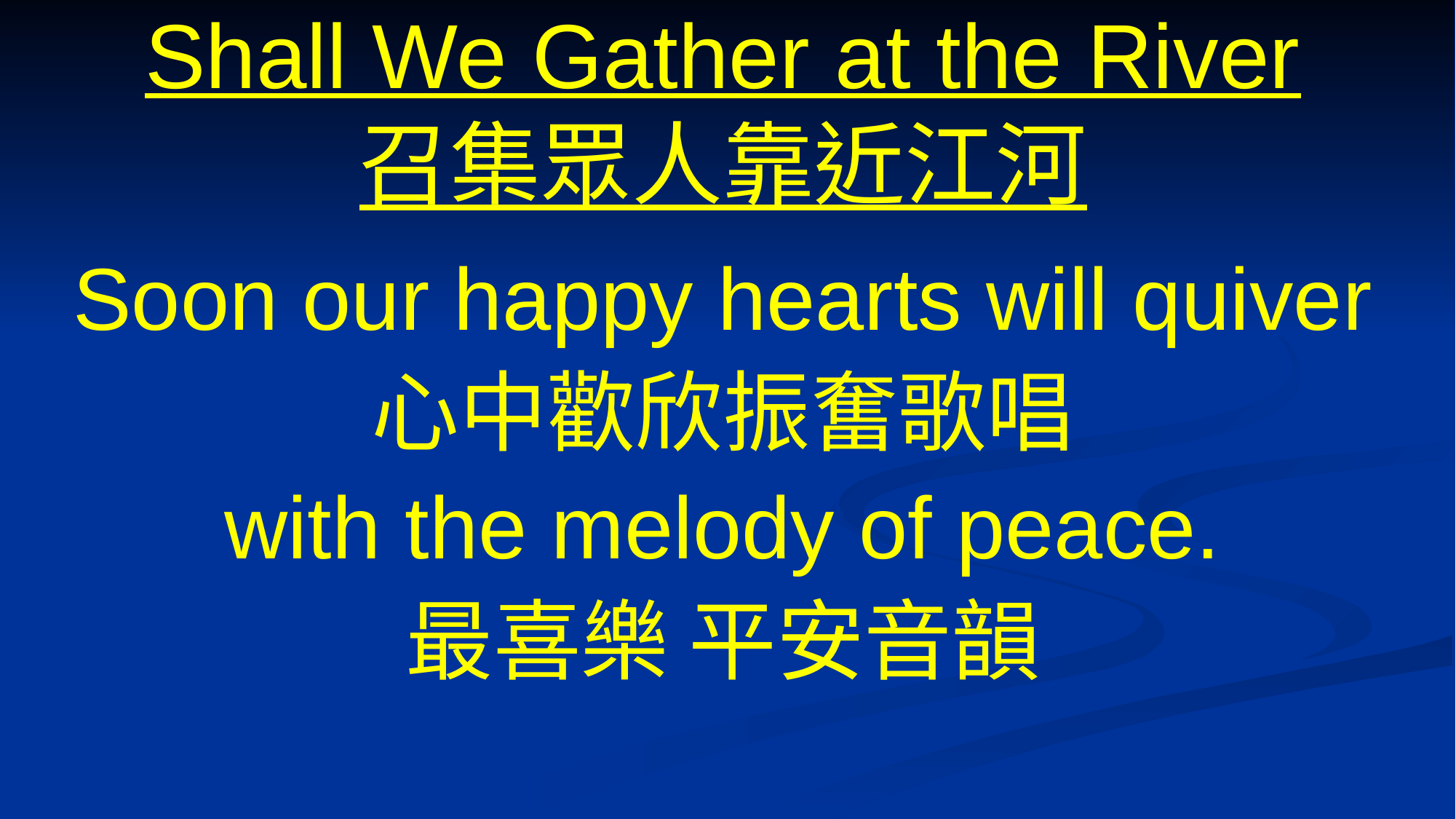

# Shall We Gather at the River 召集眾人靠近江河
Soon our happy hearts will quiver
心中歡欣振奮歌唱
with the melody of peace.
最喜樂 平安音韻